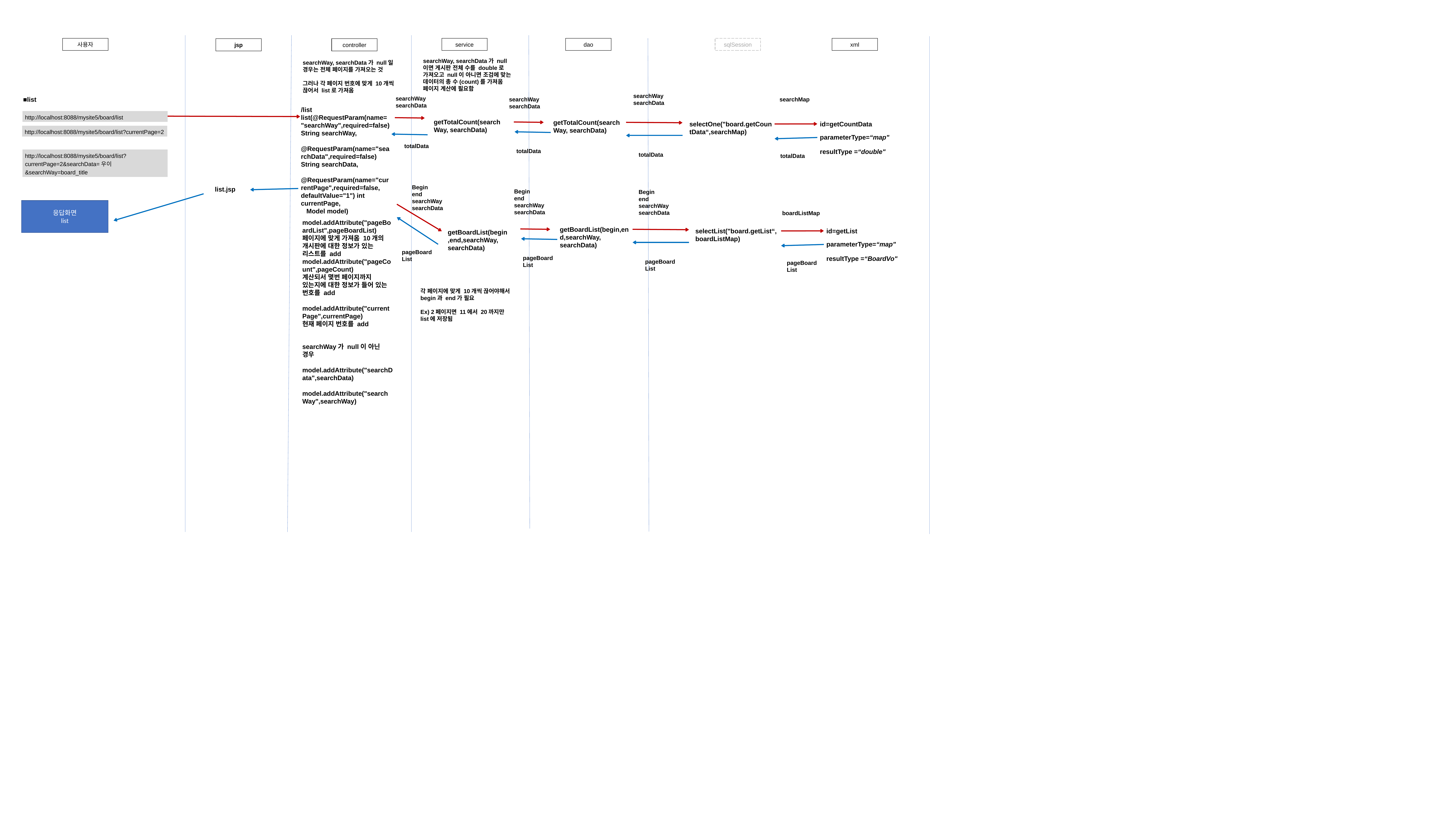

사용자
service
dao
sqlSession
xml
jsp
controller
searchWay, searchData가 null이면 게시판 전체 수를 double로 가져오고 null이 아니면 조검에 맞는 데이터의 총 수(count)를 가져옴
페이지 계산에 필요함
searchWay, searchData가 null일 경우는 전체 페이지를 가져오는 것

그러나 각 페이지 번호에 맞게 10개씩 끊어서 list로 가져옴
searchWay
searchData
searchWay
searchData
■list
searchMap
searchWay
searchData
/list
list(@RequestParam(name="searchWay",required=false) String searchWay,
   @RequestParam(name="searchData",required=false) String searchData,
   @RequestParam(name="currentPage",required=false, defaultValue="1") int currentPage,
   Model model)
http://localhost:8088/mysite5/board/list
getTotalCount(searchWay, searchData)
getTotalCount(searchWay, searchData)
selectOne("board.getCountData“,searchMap)
id=getCountData
http://localhost:8088/mysite5/board/list?currentPage=2
parameterType=“map"
totalData
totalData
resultType =“double"
http://localhost:8088/mysite5/board/list?currentPage=2&searchData=우이&searchWay=board_title
totalData
totalData
Begin
end
searchWay
searchData
list.jsp
Begin
end
searchWay
searchData
Begin
end
searchWay
searchData
응답화면
list
boardListMap
model.addAttribute("pageBoardList",pageBoardList)
페이지에 맞게 가져옴 10개의 개시판에 대한 정보가 있는 리스트를 add
model.addAttribute("pageCount",pageCount)
계산되서 몇번 페이지까지 있는지에 대한 정보가 들어 있는 번호를 add

model.addAttribute("currentPage",currentPage)
현재 페이지 번호를 add
getBoardList(begin,end,searchWay, searchData)
selectList("board.getList“,boardListMap)
id=getList
getBoardList(begin,end,searchWay, searchData)
parameterType=“map"
pageBoardList
pageBoardList
resultType =“BoardVo"
pageBoardList
pageBoardList
각 페이지에 맞게 10개씩 끊어야해서 begin과 end가 필요

Ex) 2페이지면 11에서 20까지만 list에 저장됨
searchWay가 null이 아닌 경우

model.addAttribute("searchData",searchData)

model.addAttribute("searchWay",searchWay)